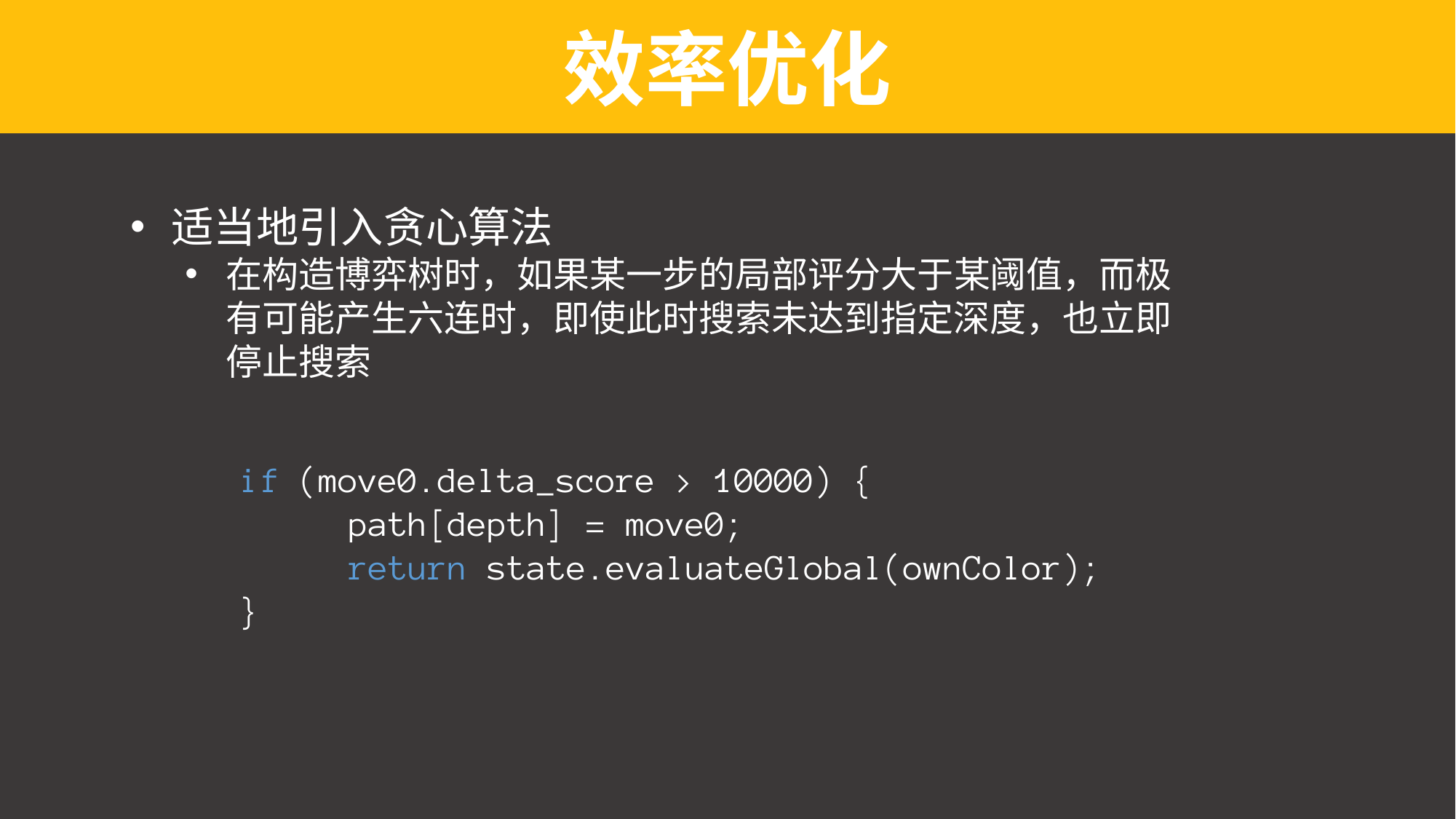

效率优化
适当地引入贪心算法
在构造博弈树时，如果某一步的局部评分大于某阈值，而极有可能产生六连时，即使此时搜索未达到指定深度，也立即停止搜索
if (move0.delta_score > 10000) {
	path[depth] = move0;
	return state.evaluateGlobal(ownColor);
}